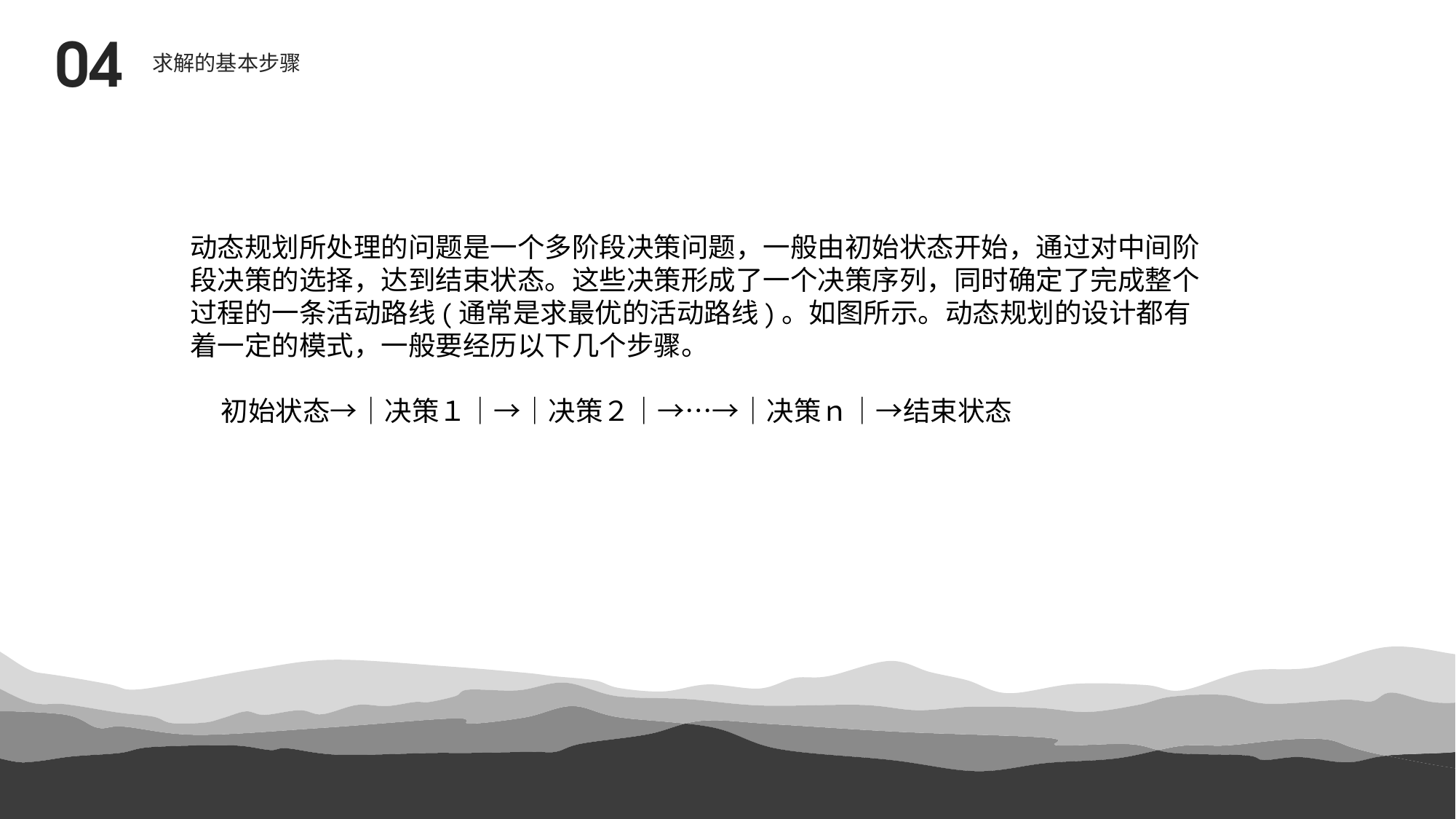

04
求解的基本步骤
动态规划所处理的问题是一个多阶段决策问题，一般由初始状态开始，通过对中间阶段决策的选择，达到结束状态。这些决策形成了一个决策序列，同时确定了完成整个过程的一条活动路线(通常是求最优的活动路线)。如图所示。动态规划的设计都有着一定的模式，一般要经历以下几个步骤。

    初始状态→│决策１│→│决策２│→…→│决策ｎ│→结束状态